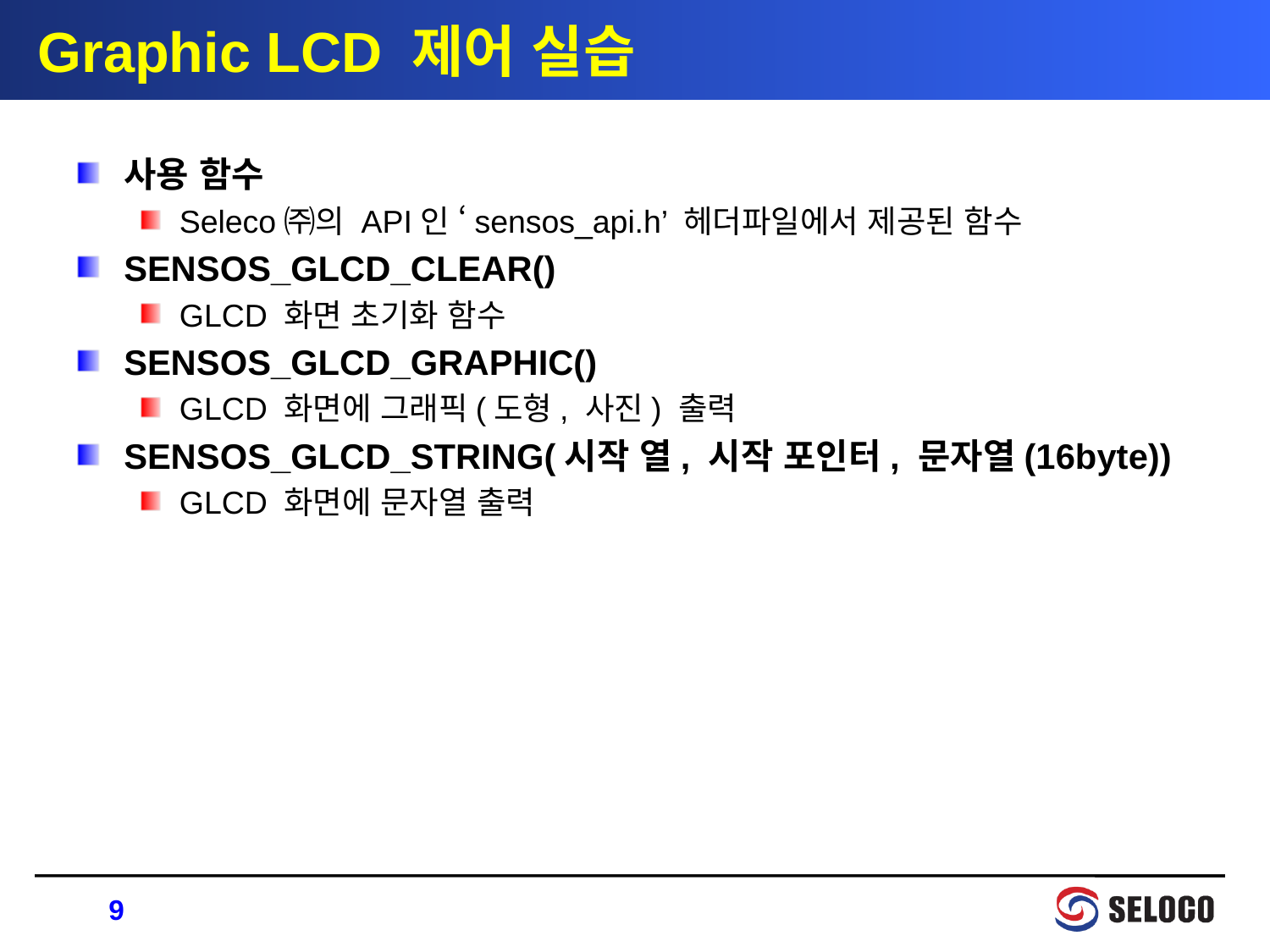

# Graphic LCD 제어 실습
사용 함수
Seleco㈜의 API인 ‘sensos_api.h’ 헤더파일에서 제공된 함수
SENSOS_GLCD_CLEAR()
GLCD 화면 초기화 함수
SENSOS_GLCD_GRAPHIC()
GLCD 화면에 그래픽(도형, 사진) 출력
SENSOS_GLCD_STRING(시작 열, 시작 포인터, 문자열(16byte))
GLCD 화면에 문자열 출력

9